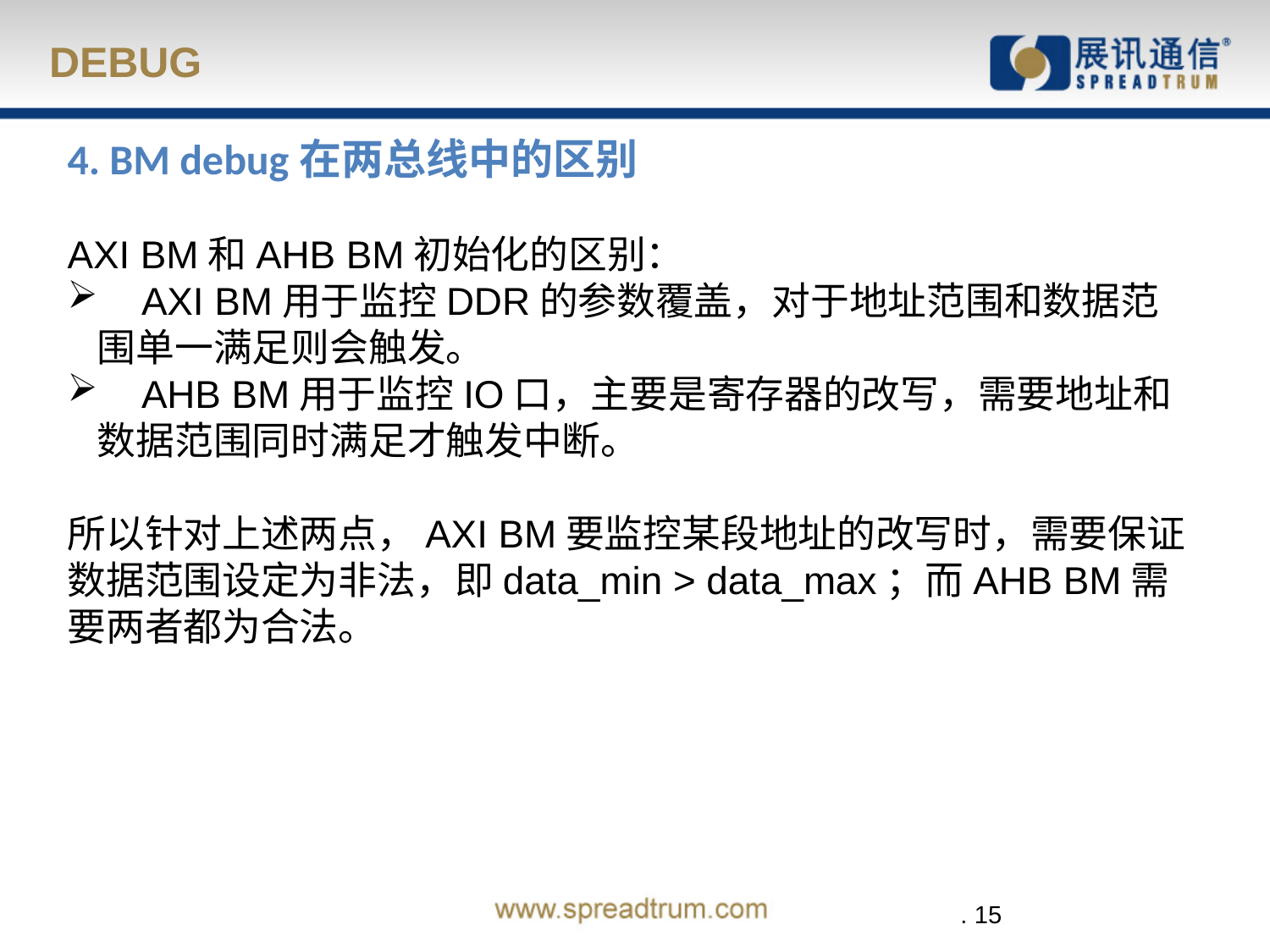

# DEBUG
4. BM debug在两总线中的区别

AXI BM和AHB BM初始化的区别：
    AXI BM用于监控DDR的参数覆盖，对于地址范围和数据范围单一满足则会触发。
    AHB BM用于监控IO口，主要是寄存器的改写，需要地址和数据范围同时满足才触发中断。

所以针对上述两点，AXI BM要监控某段地址的改写时，需要保证数据范围设定为非法，即data_min > data_max；而AHB BM需要两者都为合法。

  . 15